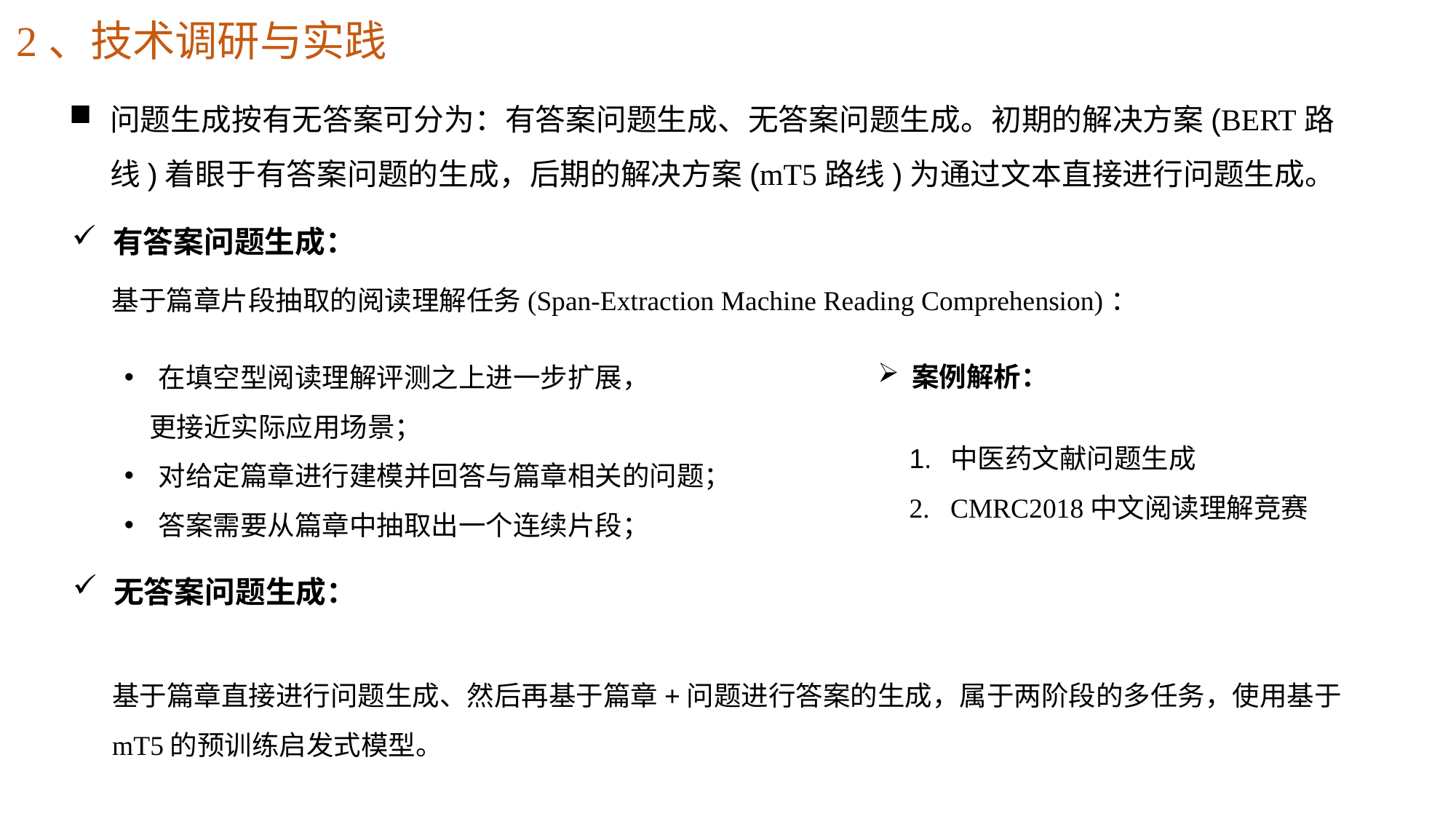

2、技术调研与实践
问题生成按有无答案可分为：有答案问题生成、无答案问题生成。初期的解决方案(BERT路线)着眼于有答案问题的生成，后期的解决方案(mT5路线)为通过文本直接进行问题生成。
有答案问题生成：
基于篇章片段抽取的阅读理解任务(Span-Extraction Machine Reading Comprehension)：
在填空型阅读理解评测之上进一步扩展，
   更接近实际应用场景；
对给定篇章进行建模并回答与篇章相关的问题；
答案需要从篇章中抽取出一个连续片段；
案例解析：
中医药文献问题生成
CMRC2018中文阅读理解竞赛
无答案问题生成：
基于篇章直接进行问题生成、然后再基于篇章+问题进行答案的生成，属于两阶段的多任务，使用基于
mT5的预训练启发式模型。